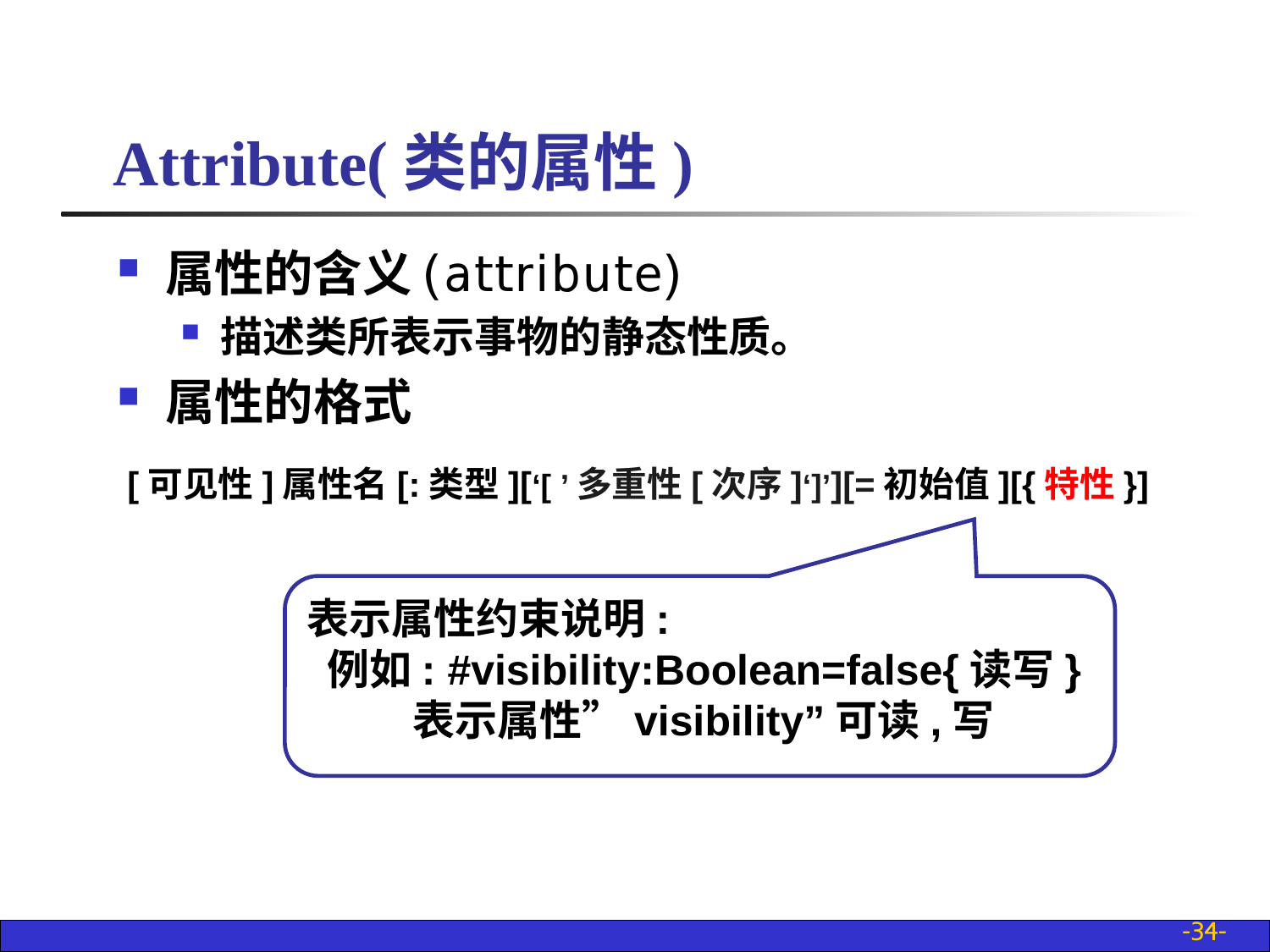

Attribute(类的属性)
属性的含义(attribute)
描述类所表示事物的静态性质。
属性的格式
[可见性]属性名[:类型][‘[ ’多重性[次序]‘]’][=初始值][{特性}]
表示属性约束说明:
 例如: #visibility:Boolean=false{读写}
          表示属性”visibility”可读,写
-34-